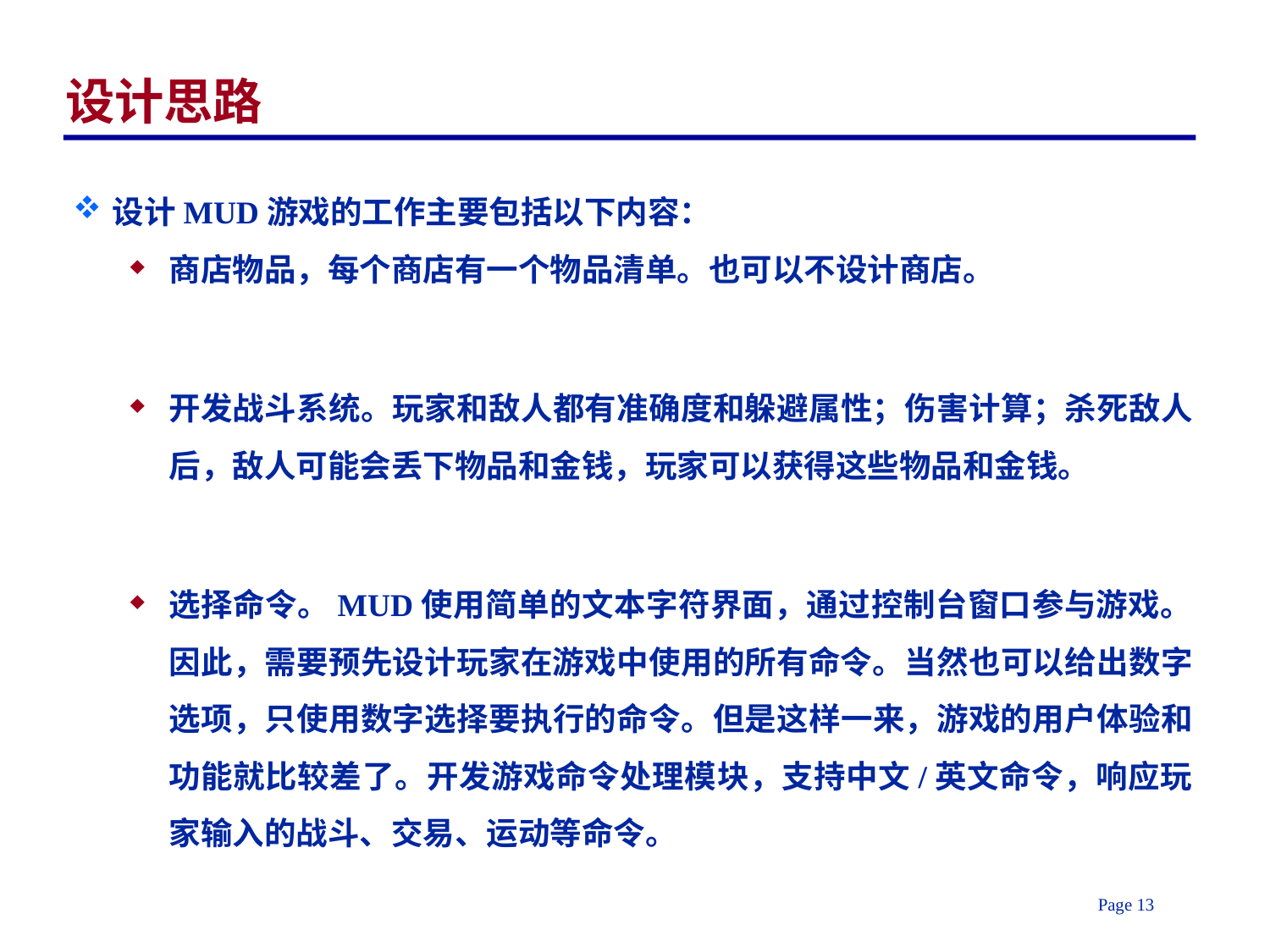

# 设计思路
设计MUD游戏的工作主要包括以下内容：
商店物品，每个商店有一个物品清单。也可以不设计商店。

开发战斗系统。玩家和敌人都有准确度和躲避属性；伤害计算；杀死敌人后，敌人可能会丢下物品和金钱，玩家可以获得这些物品和金钱。

选择命令。MUD使用简单的文本字符界面，通过控制台窗口参与游戏。因此，需要预先设计玩家在游戏中使用的所有命令。当然也可以给出数字选项，只使用数字选择要执行的命令。但是这样一来，游戏的用户体验和功能就比较差了。开发游戏命令处理模块，支持中文/英文命令，响应玩家输入的战斗、交易、运动等命令。